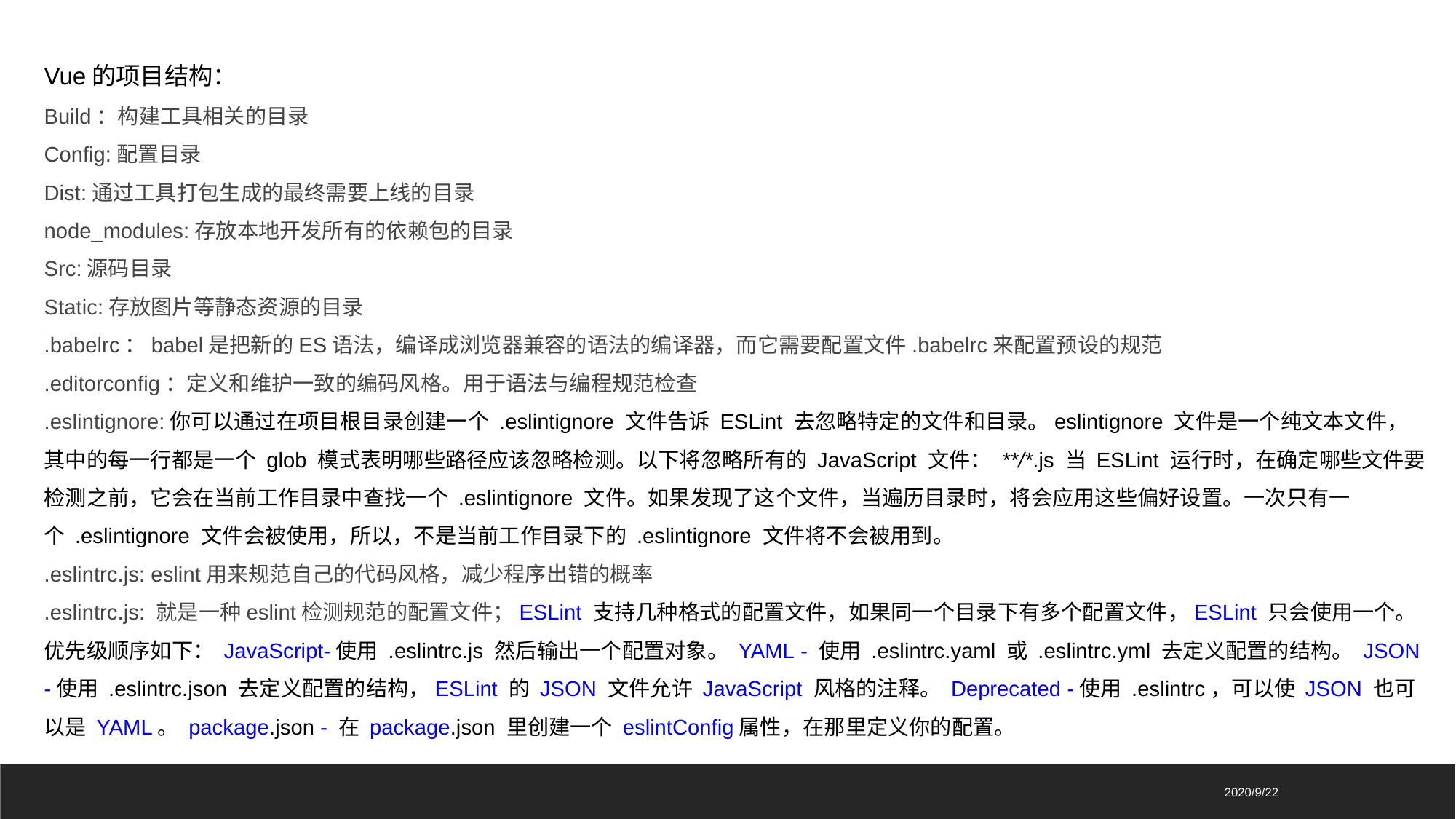

Vue的项目结构：
Build：构建工具相关的目录
Config:配置目录
Dist:通过工具打包生成的最终需要上线的目录
node_modules:存放本地开发所有的依赖包的目录
Src:源码目录
Static:存放图片等静态资源的目录
.babelrc：babel是把新的ES语法，编译成浏览器兼容的语法的编译器，而它需要配置文件.babelrc来配置预设的规范
.editorconfig：定义和维护一致的编码风格。用于语法与编程规范检查
.eslintignore:你可以通过在项目根目录创建一个 .eslintignore 文件告诉 ESLint 去忽略特定的文件和目录。eslintignore 文件是一个纯文本文件，其中的每一行都是一个 glob 模式表明哪些路径应该忽略检测。以下将忽略所有的 JavaScript 文件： **/*.js 当 ESLint 运行时，在确定哪些文件要检测之前，它会在当前工作目录中查找一个 .eslintignore 文件。如果发现了这个文件，当遍历目录时，将会应用这些偏好设置。一次只有一个 .eslintignore 文件会被使用，所以，不是当前工作目录下的 .eslintignore 文件将不会被用到。
.eslintrc.js: eslint用来规范自己的代码风格，减少程序出错的概率
.eslintrc.js: 就是一种eslint检测规范的配置文件；ESLint 支持几种格式的配置文件，如果同一个目录下有多个配置文件，ESLint 只会使用一个。优先级顺序如下： JavaScript-使用 .eslintrc.js 然后输出一个配置对象。 YAML - 使用 .eslintrc.yaml 或 .eslintrc.yml 去定义配置的结构。 JSON -使用 .eslintrc.json 去定义配置的结构，ESLint 的 JSON 文件允许 JavaScript 风格的注释。 Deprecated -使用 .eslintrc，可以使 JSON 也可以是 YAML。 package.json - 在 package.json 里创建一个 eslintConfig属性，在那里定义你的配置。
2020/9/22